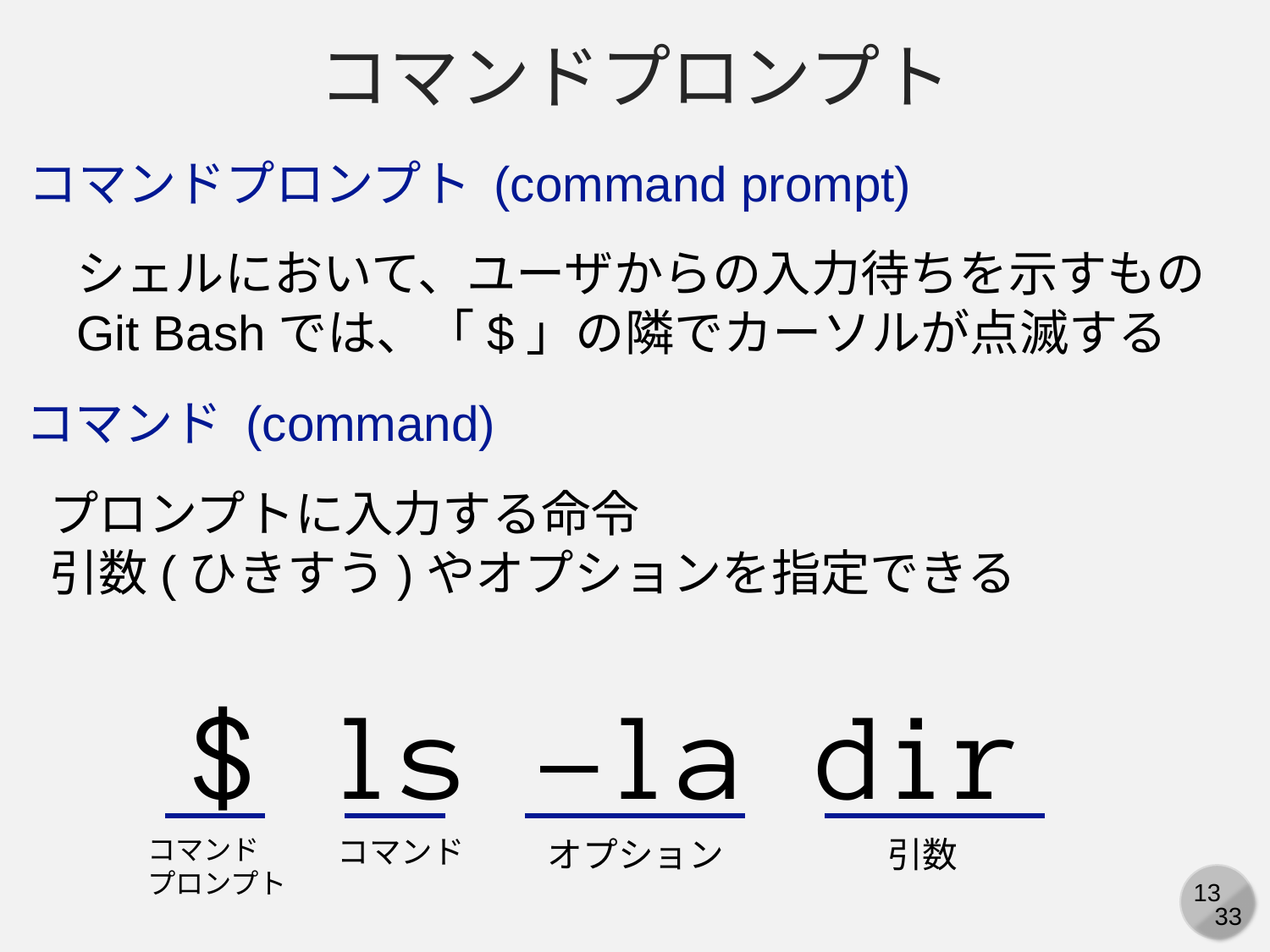

コマンドプロンプト
コマンドプロンプト (command prompt)
シェルにおいて、ユーザからの入力待ちを示すもの
Git Bashでは、「$」の隣でカーソルが点滅する
コマンド (command)
プロンプトに入力する命令
引数(ひきすう)やオプションを指定できる
$ ls –la dir
コマンド
プロンプト
コマンド
オプション
引数